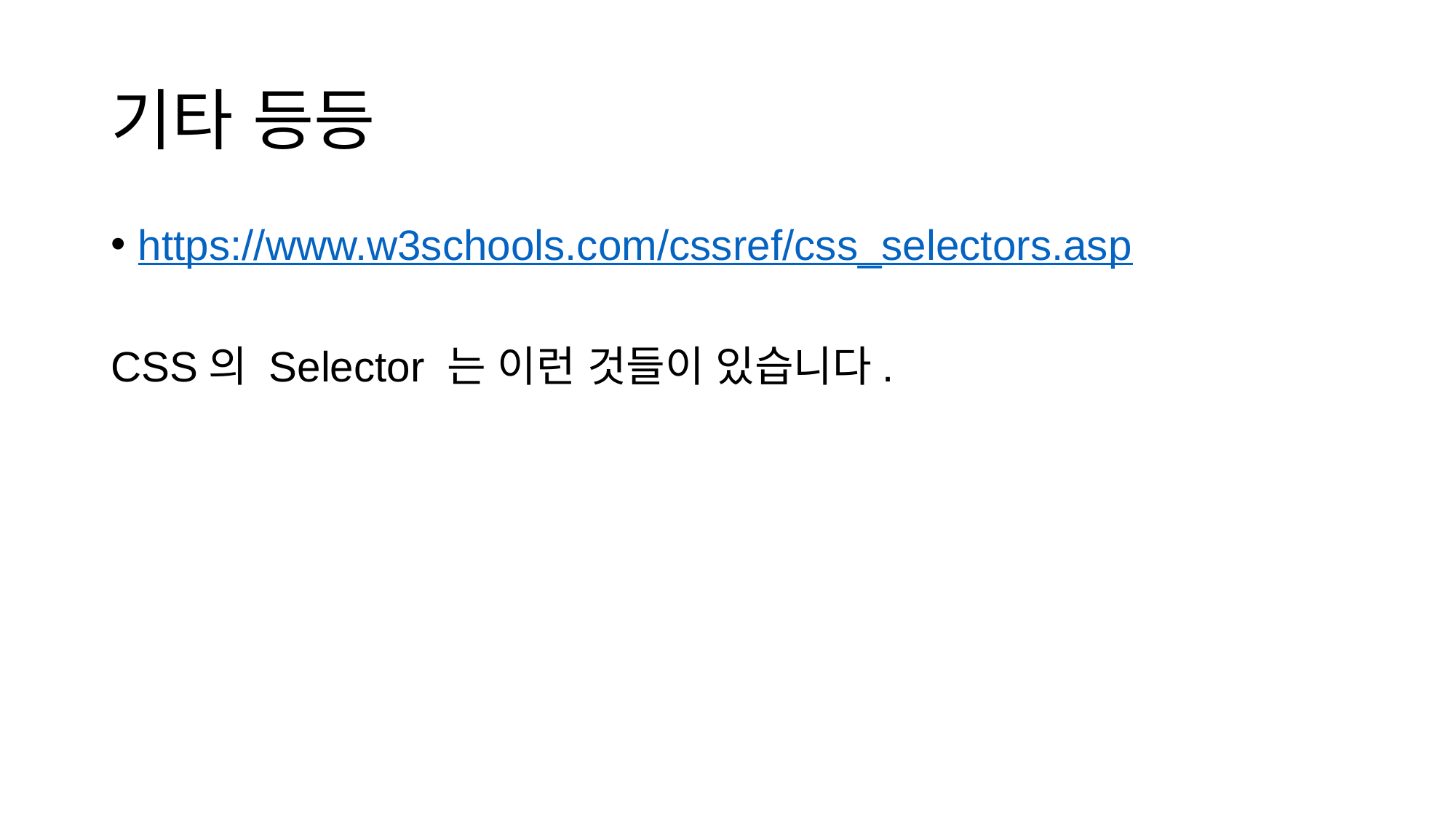

# 기타 등등
https://www.w3schools.com/cssref/css_selectors.asp

CSS의 Selector 는 이런 것들이 있습니다.